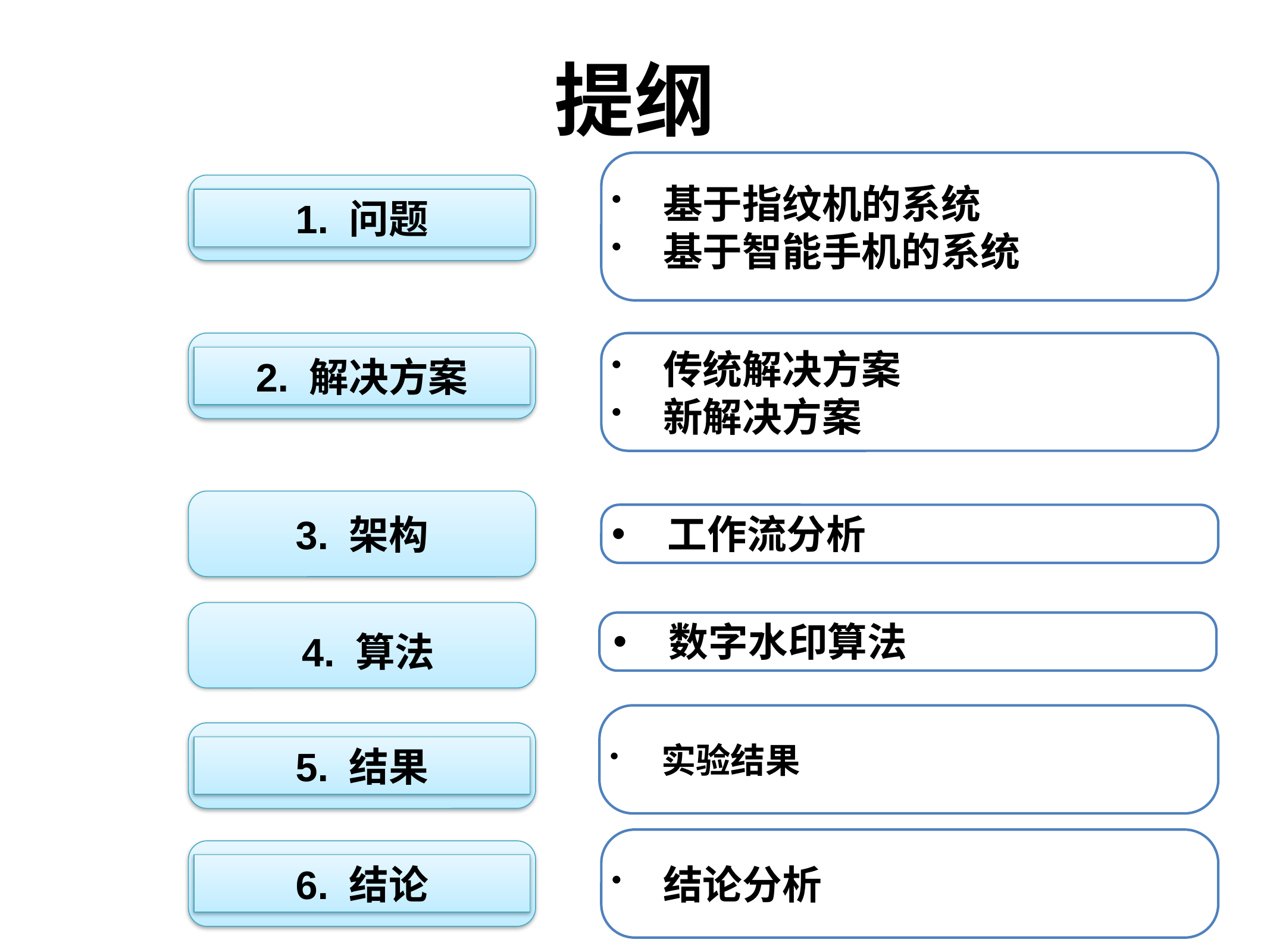

# 提纲

基于指纹机的系统
基于智能手机的系统

1. 问题

2. 解决方案

传统解决方案
新解决方案

3. 架构

工作流分析

数字水印算法
4. 算法

实验结果

5. 结果

结论分析

6. 结论